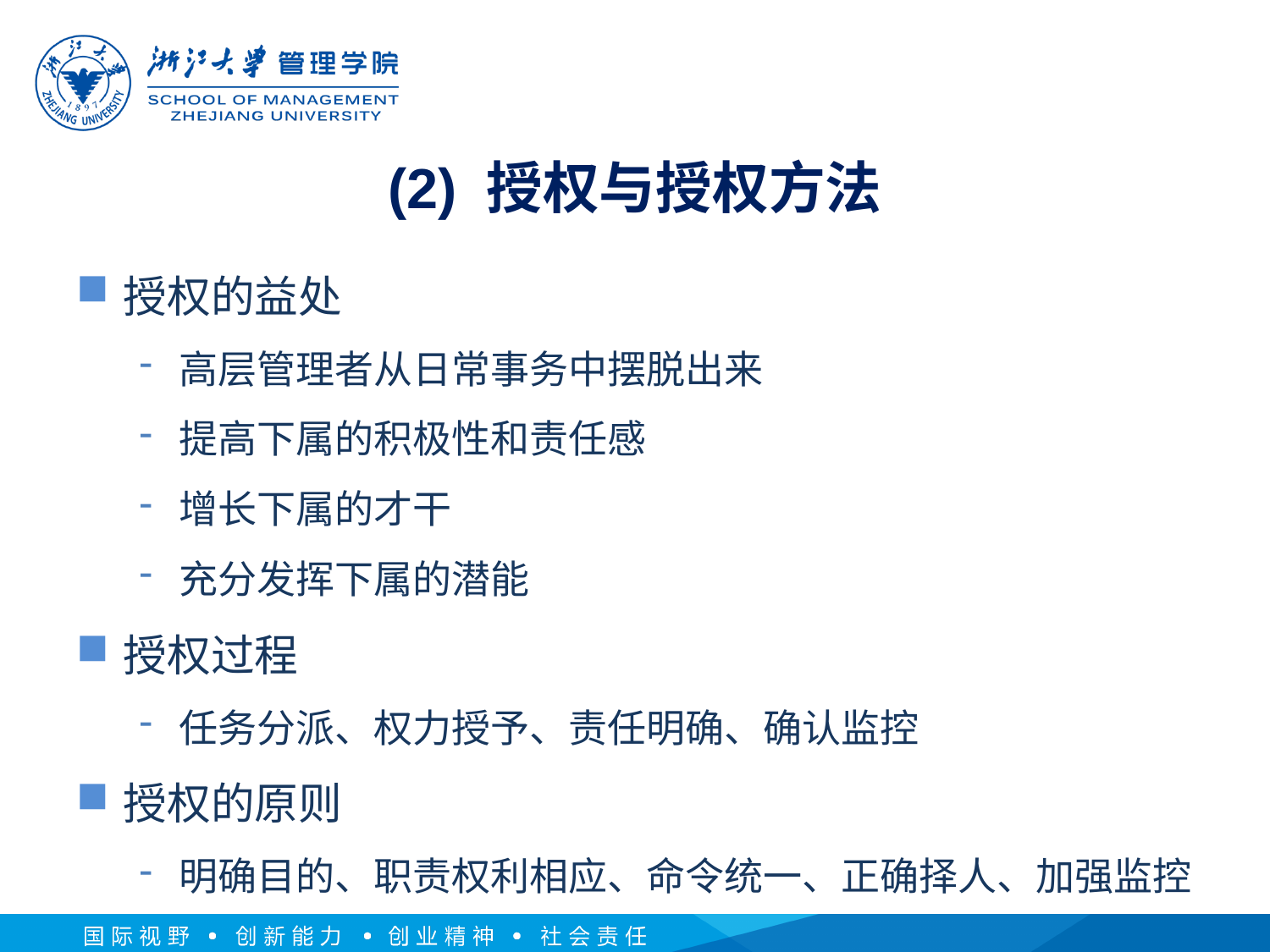

# (2) 授权与授权方法
授权的益处
高层管理者从日常事务中摆脱出来
提高下属的积极性和责任感
增长下属的才干
充分发挥下属的潜能
授权过程
任务分派、权力授予、责任明确、确认监控
授权的原则
明确目的、职责权利相应、命令统一、正确择人、加强监控